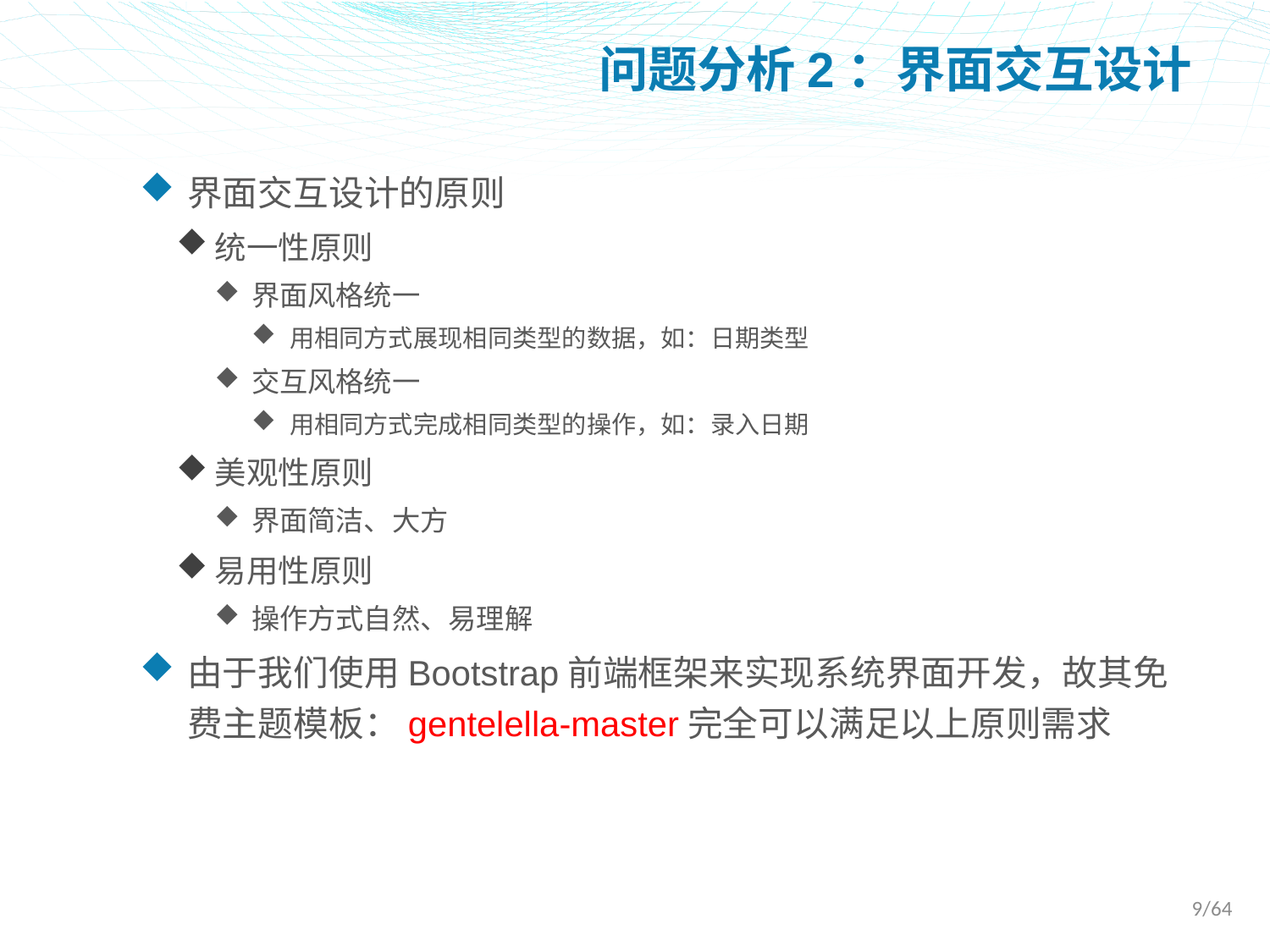

# 问题分析2：界面交互设计
界面交互设计的原则
统一性原则
界面风格统一
用相同方式展现相同类型的数据，如：日期类型
交互风格统一
用相同方式完成相同类型的操作，如：录入日期
美观性原则
界面简洁、大方
易用性原则
操作方式自然、易理解
由于我们使用Bootstrap前端框架来实现系统界面开发，故其免费主题模板：gentelella-master完全可以满足以上原则需求
9/64